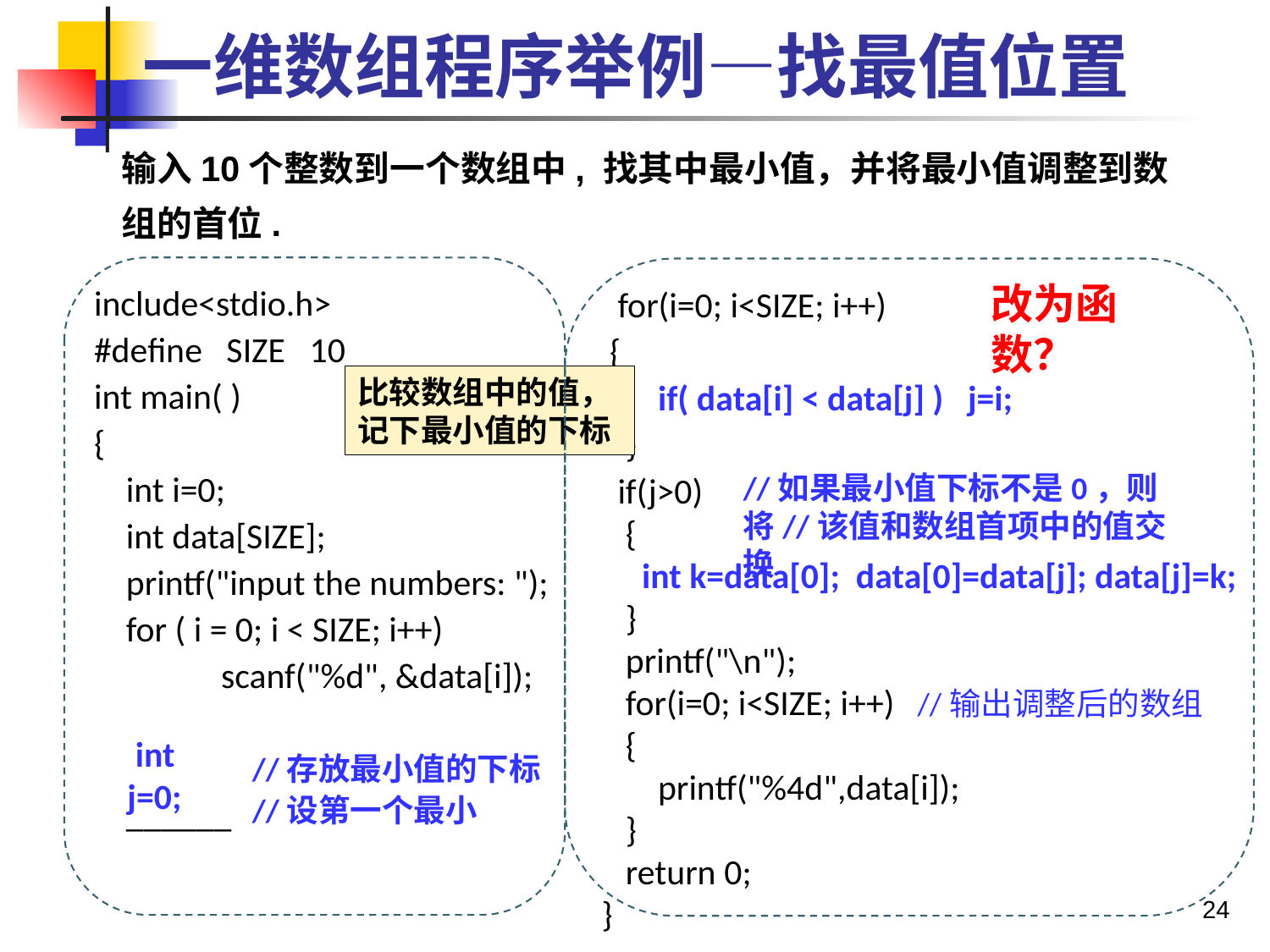

# 一维数组程序举例—找最值位置
输入10个整数到一个数组中, 找其中最小值，并将最小值调整到数组的首位.

include<stdio.h>
#define   SIZE   10
int main( )
{
    int i=0;
    int data[SIZE];
    printf("input the numbers: ");
    for ( i = 0; i < SIZE; i++)
	scanf("%d", &data[i]);

    ______
改为函数？
   for(i=0; i<SIZE; i++)
  {
        if( data[i] < data[j] )   j=i;
    }
   if(j>0)
    {
      int k=data[0];  data[0]=data[j]; data[j]=k;
    }
    printf("\n");
    for(i=0; i<SIZE; i++)   //输出调整后的数组
    {
        printf("%4d",data[i]);
    }
    return 0;
 }
比较数组中的值，记下最小值的下标
//如果最小值下标不是0，则将//该值和数组首项中的值交换
 int j=0;
//存放最小值的下标
//设第一个最小
24